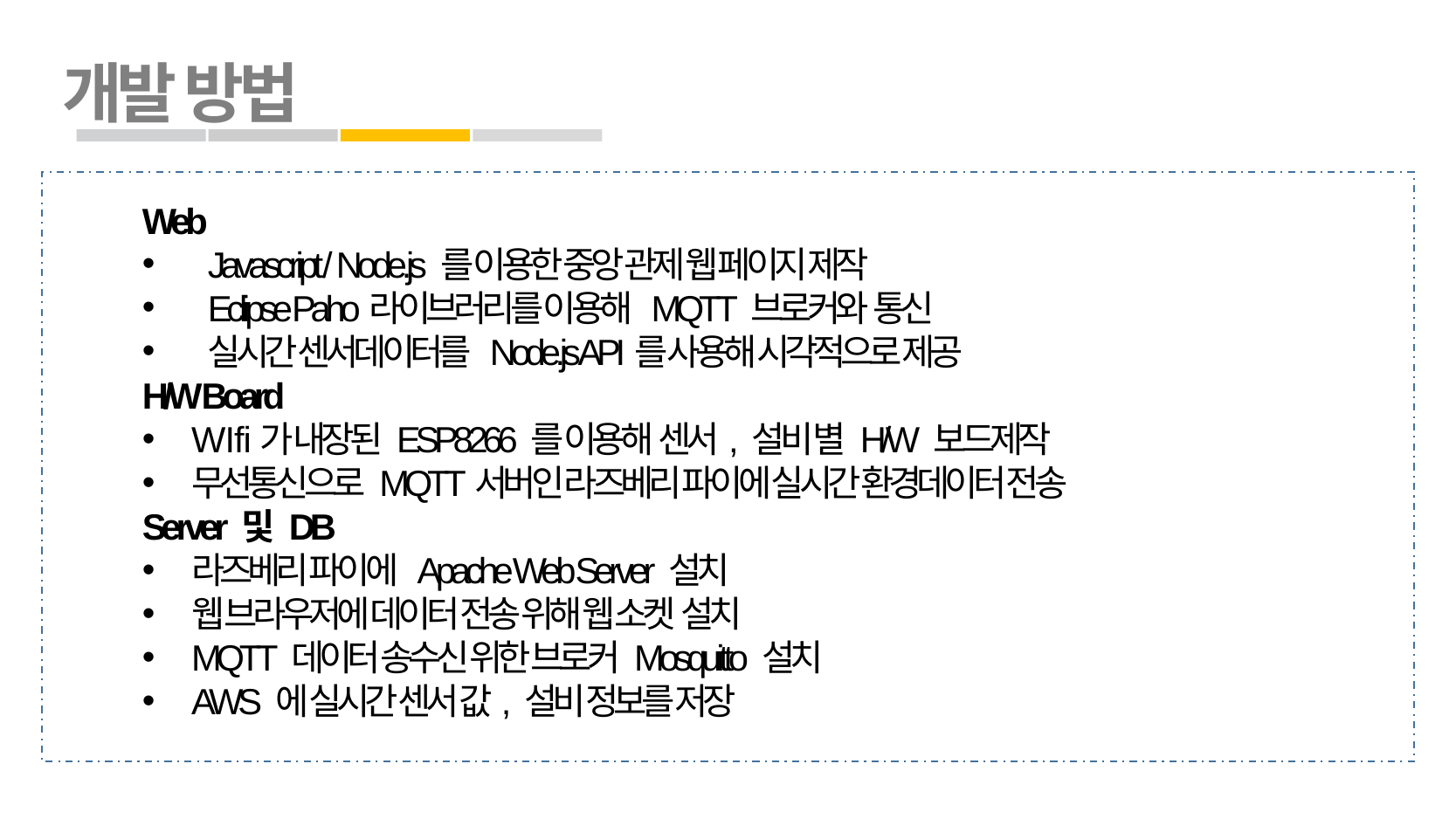

개발 방법

Web
Javascript /  Node.js 를 이용한 중앙 관제 웹 페이지 제작
Eclipse Paho라이브러리를 이용해  MQTT 브로커와  통신
실시간 센서데이터를  Node.js API를 사용해 시각적으로 제공
H/W Board
W I f i가 내장된 ESP8266 를 이용해  센서, 설비 별 H/W 보드제작
무선통신으로 MQTT서버인 라즈베리 파이에 실시간 환경데이터 전송
Server 및 DB
라즈베리 파이에  Apache Web Server 설치
웹 브라우저에 데이터 전송 위해 웹 소켓  설치
MQTT 데이터 송수신 위한 브로커 Mosquitto 설치
AWS 에 실시간 센서 값, 설비 정보를 저장